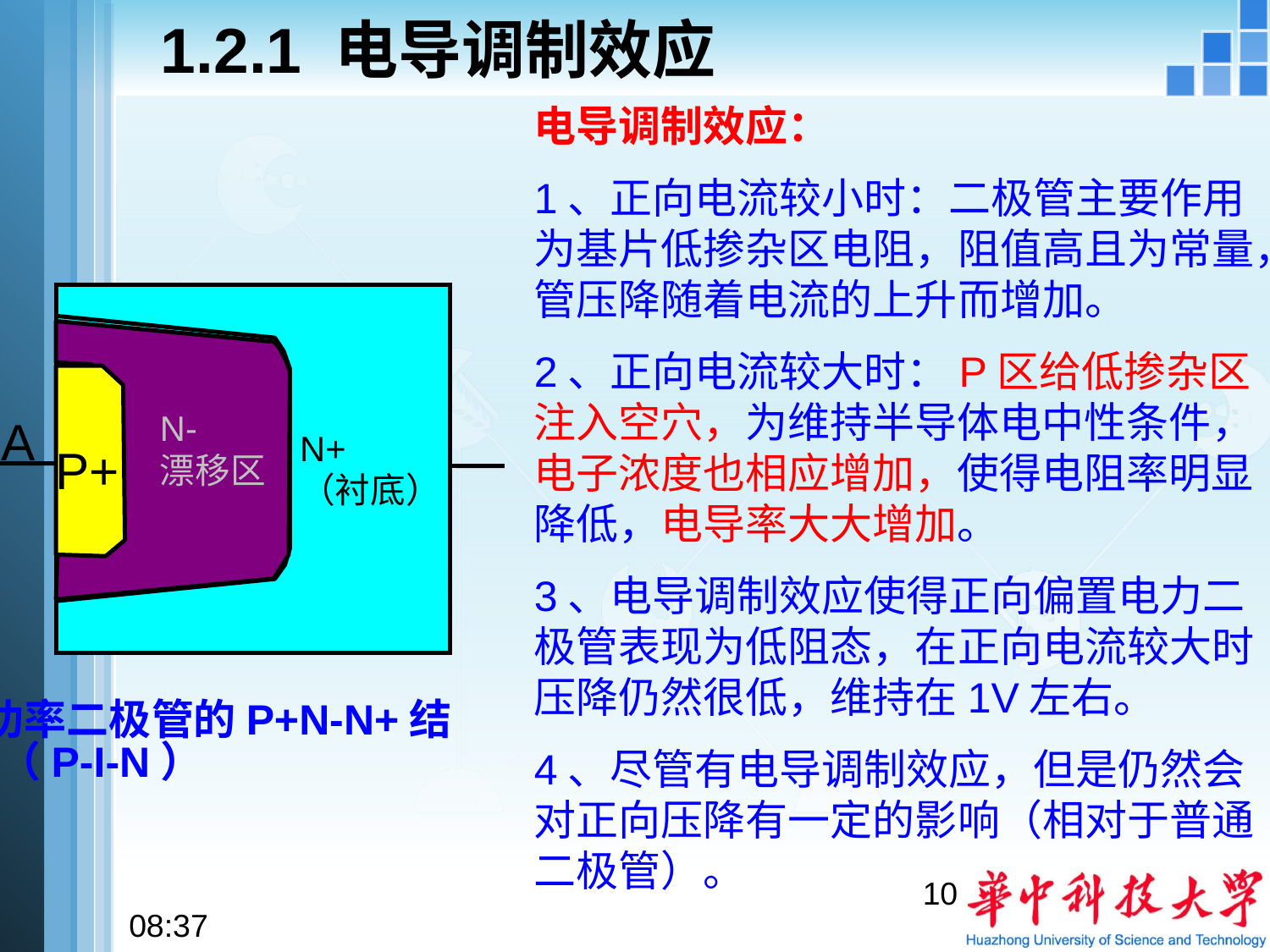

# 1.2.1 电导调制效应
电导调制效应：
1、正向电流较小时：二极管主要作用为基片低掺杂区电阻，阻值高且为常量，管压降随着电流的上升而增加。
2、正向电流较大时：P区给低掺杂区注入空穴，为维持半导体电中性条件，电子浓度也相应增加，使得电阻率明显降低，电导率大大增加。
3、电导调制效应使得正向偏置电力二极管表现为低阻态，在正向电流较大时压降仍然很低，维持在1V左右。
4、尽管有电导调制效应，但是仍然会对正向压降有一定的影响（相对于普通二极管）。

N-
漂移区
A
N+
（衬底）
P+
-

N
功率二极管的P+N-N+结
（P-I-N）

10
08:37